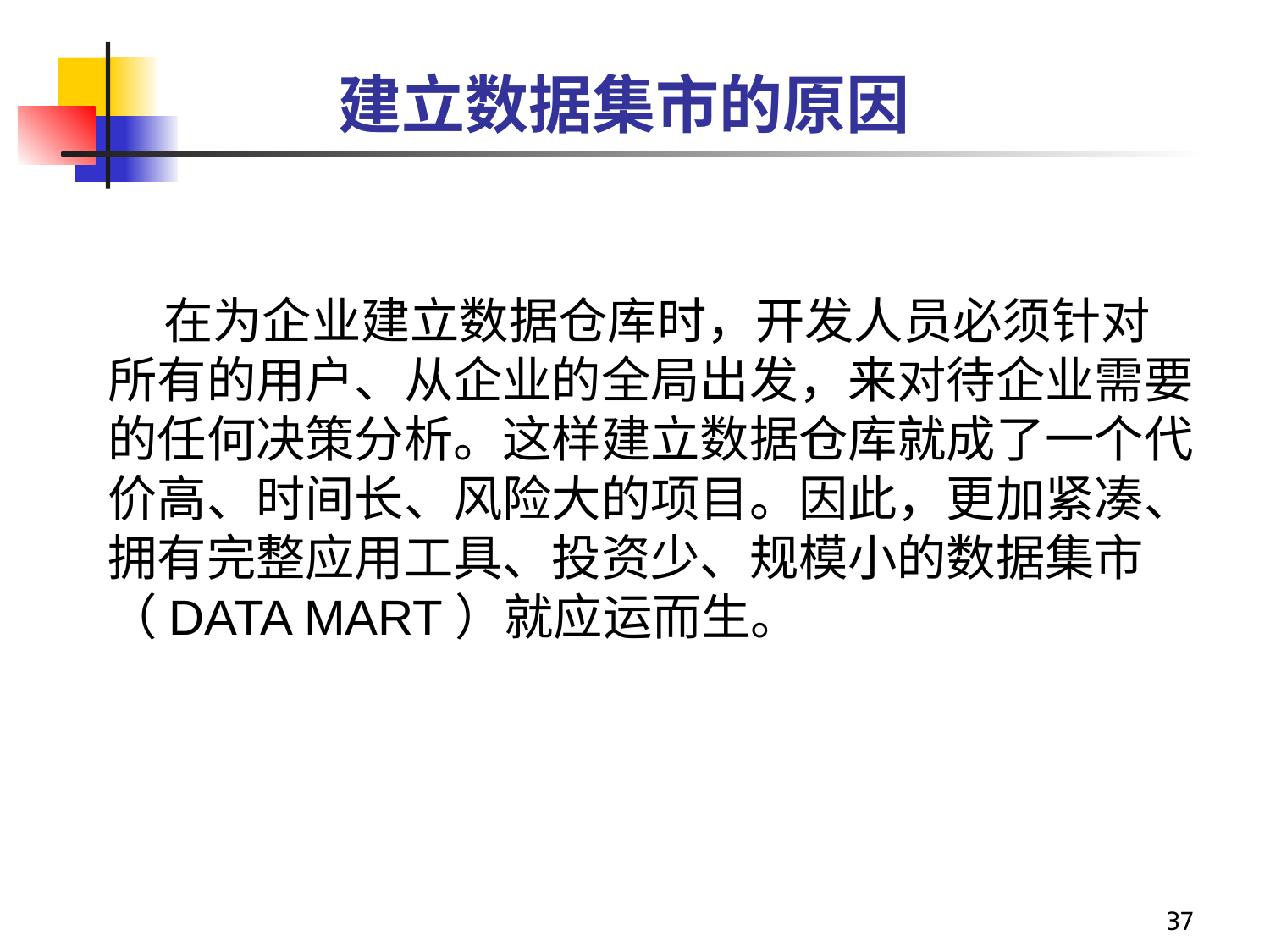

建立数据集市的原因

    在为企业建立数据仓库时，开发人员必须针对所有的用户、从企业的全局出发，来对待企业需要的任何决策分析。这样建立数据仓库就成了一个代价高、时间长、风险大的项目。因此，更加紧凑、拥有完整应用工具、投资少、规模小的数据集市（DATA MART）就应运而生。

37